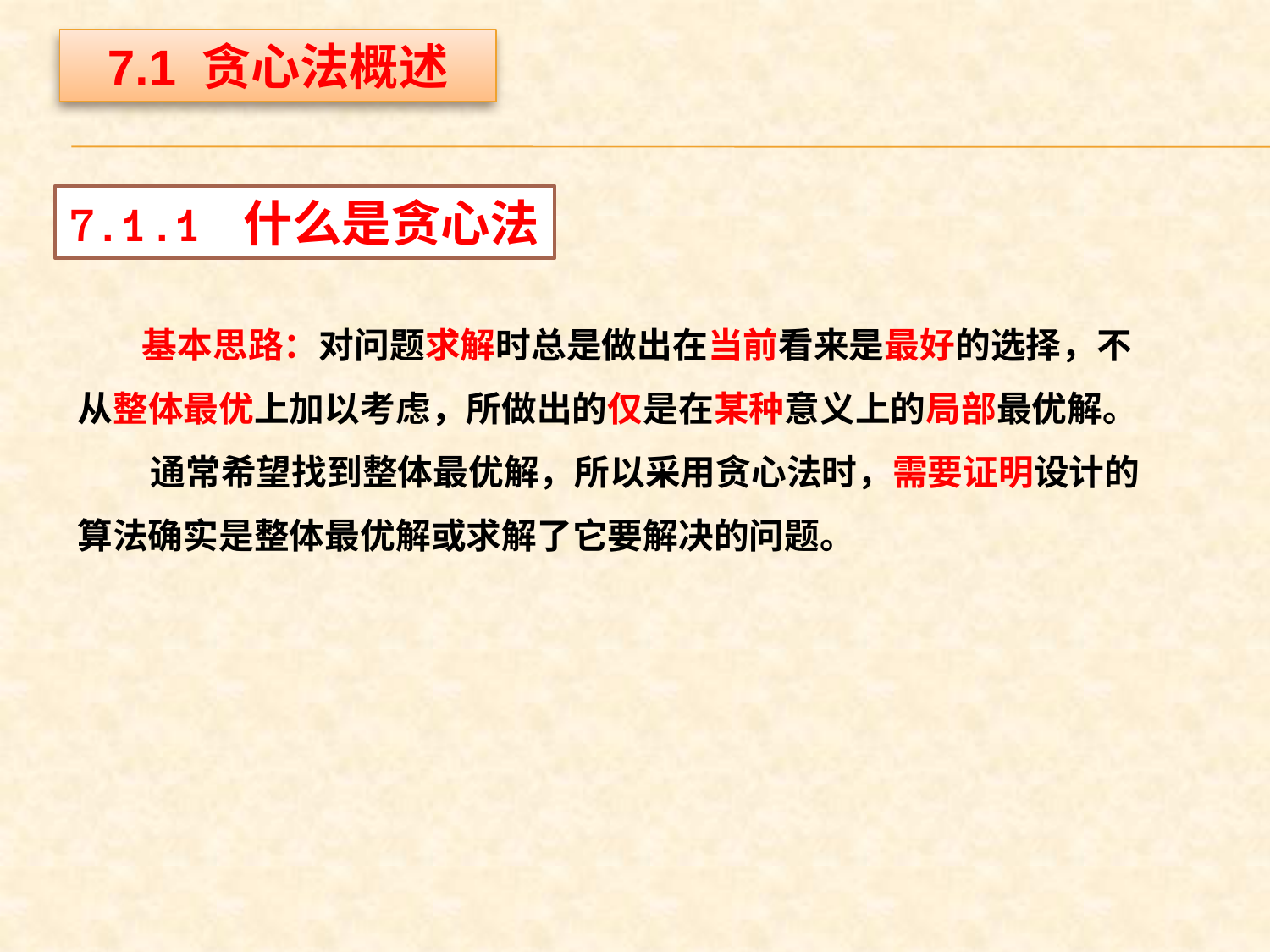

7.1 贪心法概述
7.1.1 什么是贪心法
       基本思路：对问题求解时总是做出在当前看来是最好的选择，不从整体最优上加以考虑，所做出的仅是在某种意义上的局部最优解。
        通常希望找到整体最优解，所以采用贪心法时，需要证明设计的算法确实是整体最优解或求解了它要解决的问题。